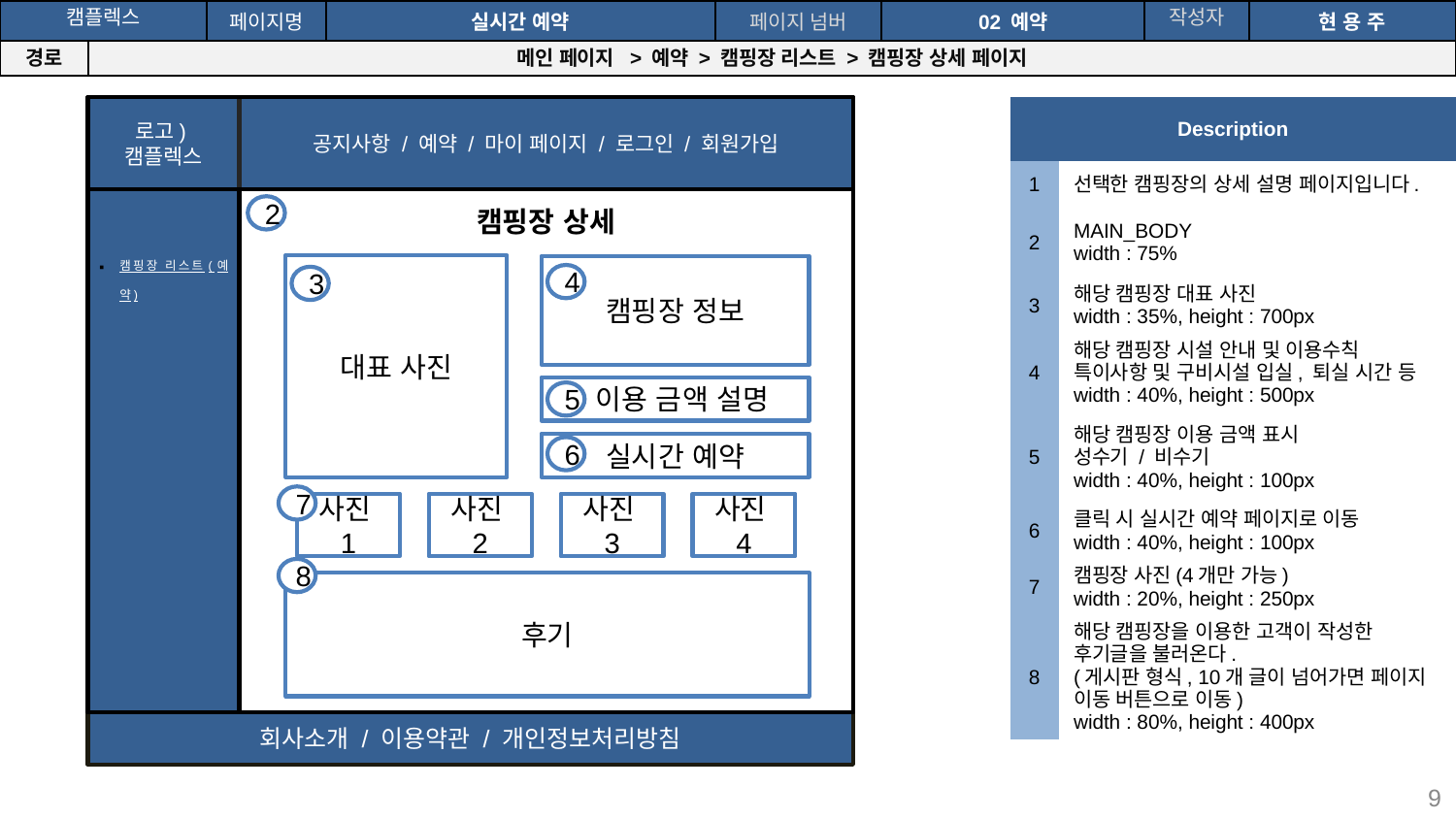

공간(오피스) 대여 시스템
| 캠플렉스 |  | 페이지명 | 실시간 예약 | 페이지 넘버 | 02 예약 | 작성자 | 현 용 주 |
| --- | --- | --- | --- | --- | --- | --- | --- |
| 경로 | 메인 페이지 > 예약 > 캠핑장 리스트 > 캠핑장 상세 페이지 |  |  |  |  |  |  |

| Description |  |
| --- | --- |
| 1 | 선택한 캠핑장의 상세 설명 페이지입니다. |
| 2 | MAIN\_BODY width : 75% |
| 3 | 해당 캠핑장 대표 사진 width : 35%, height : 700px |
| 4 | 해당 캠핑장 시설 안내 및 이용수칙 특이사항 및 구비시설 입실, 퇴실 시간 등 width : 40%, height : 500px |
| 5 | 해당 캠핑장 이용 금액 표시 성수기 / 비수기 width : 40%, height : 100px |
| 6 | 클릭 시 실시간 예약 페이지로 이동 width : 40%, height : 100px |
| 7 | 캠핑장 사진(4개만 가능) width : 20%, height : 250px |
| 8 | 해당 캠핑장을 이용한 고객이 작성한 후기글을 불러온다. (게시판 형식, 10개 글이 넘어가면 페이지 이동 버튼으로 이동) width : 80%, height : 400px |
로고)
캠플렉스
공지사항 / 예약 / 마이 페이지 / 로그인 / 회원가입
회사소개 / 이용약관 / 개인정보처리방침

캠핑장 리스트(예약)

2
캠핑장 상세
대표 사진
캠핑장 정보
4
3
 이용 금액 설명
5
실시간 예약
6
7
사진1
사진2
사진3
사진4
8
후기
9